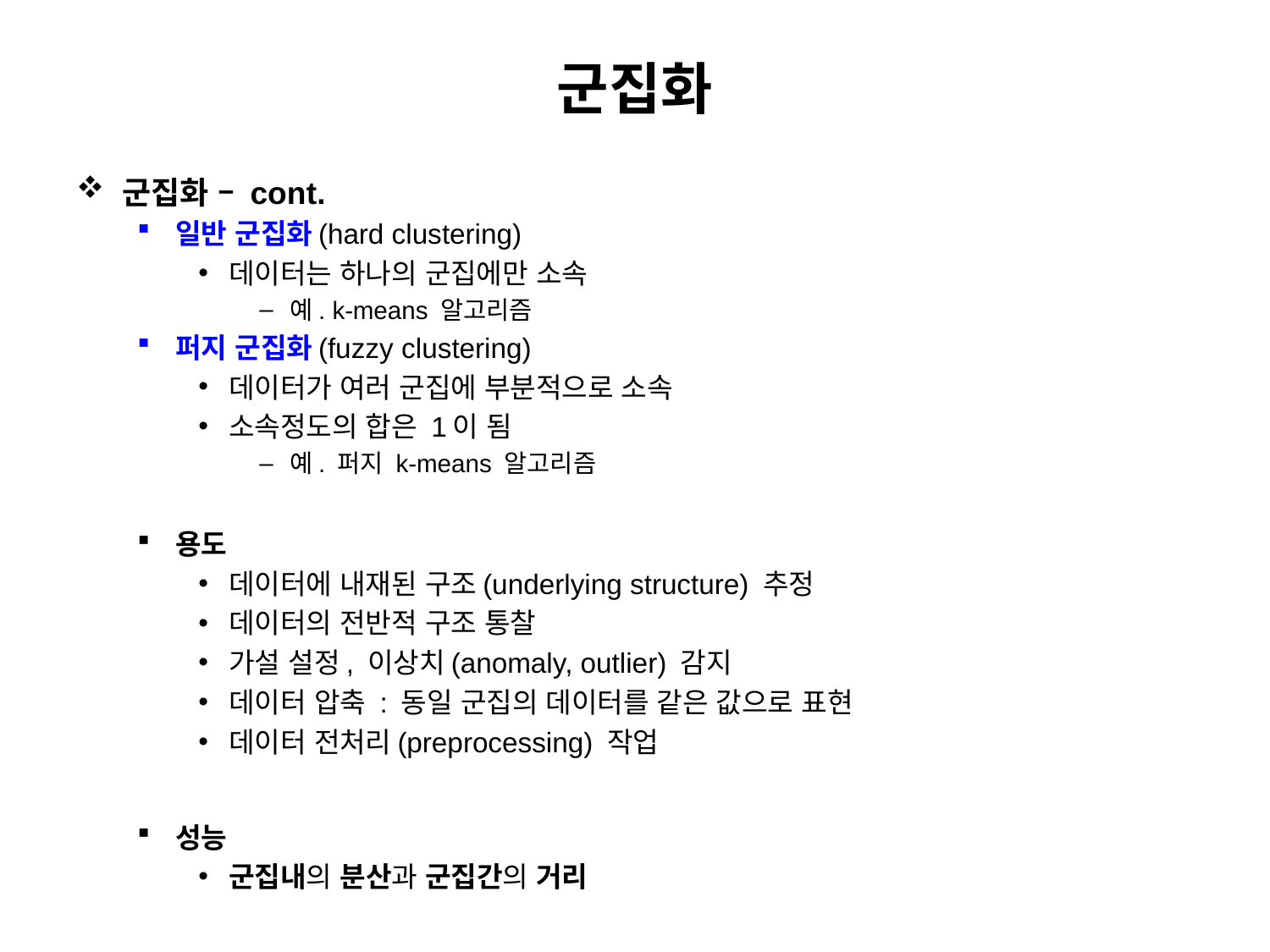

# 군집화
군집화 – cont.
일반 군집화(hard clustering)
데이터는 하나의 군집에만 소속
예. k-means 알고리즘
퍼지 군집화(fuzzy clustering)
데이터가 여러 군집에 부분적으로 소속
소속정도의 합은 1이 됨
예. 퍼지 k-means 알고리즘

용도
데이터에 내재된 구조(underlying structure) 추정
데이터의 전반적 구조 통찰
가설 설정, 이상치(anomaly, outlier) 감지
데이터 압축 : 동일 군집의 데이터를 같은 값으로 표현
데이터 전처리(preprocessing) 작업

성능
군집내의 분산과 군집간의 거리